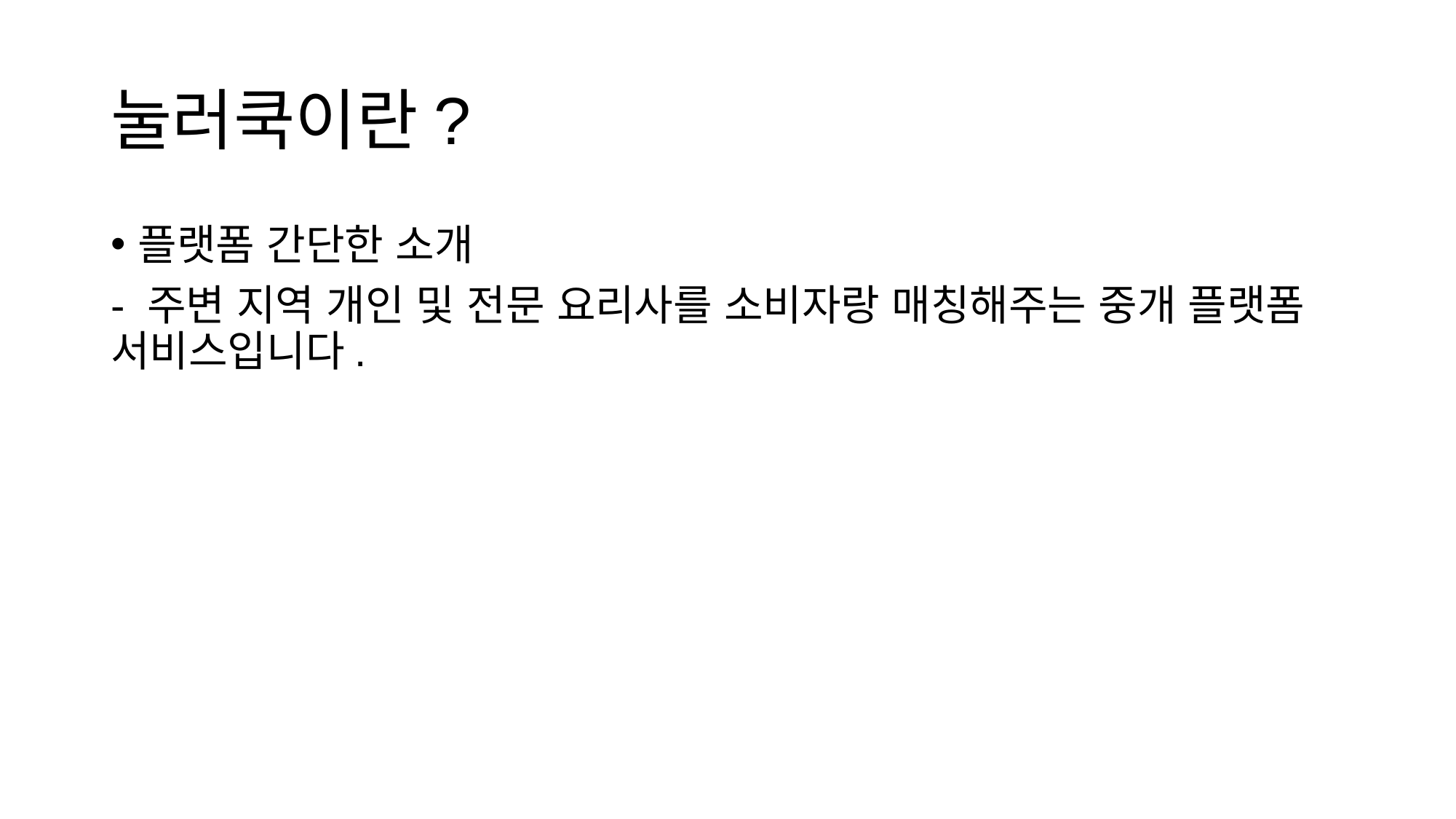

# 눌러쿡이란?
플랫폼 간단한 소개
- 주변 지역 개인 및 전문 요리사를 소비자랑 매칭해주는 중개 플랫폼 서비스입니다.